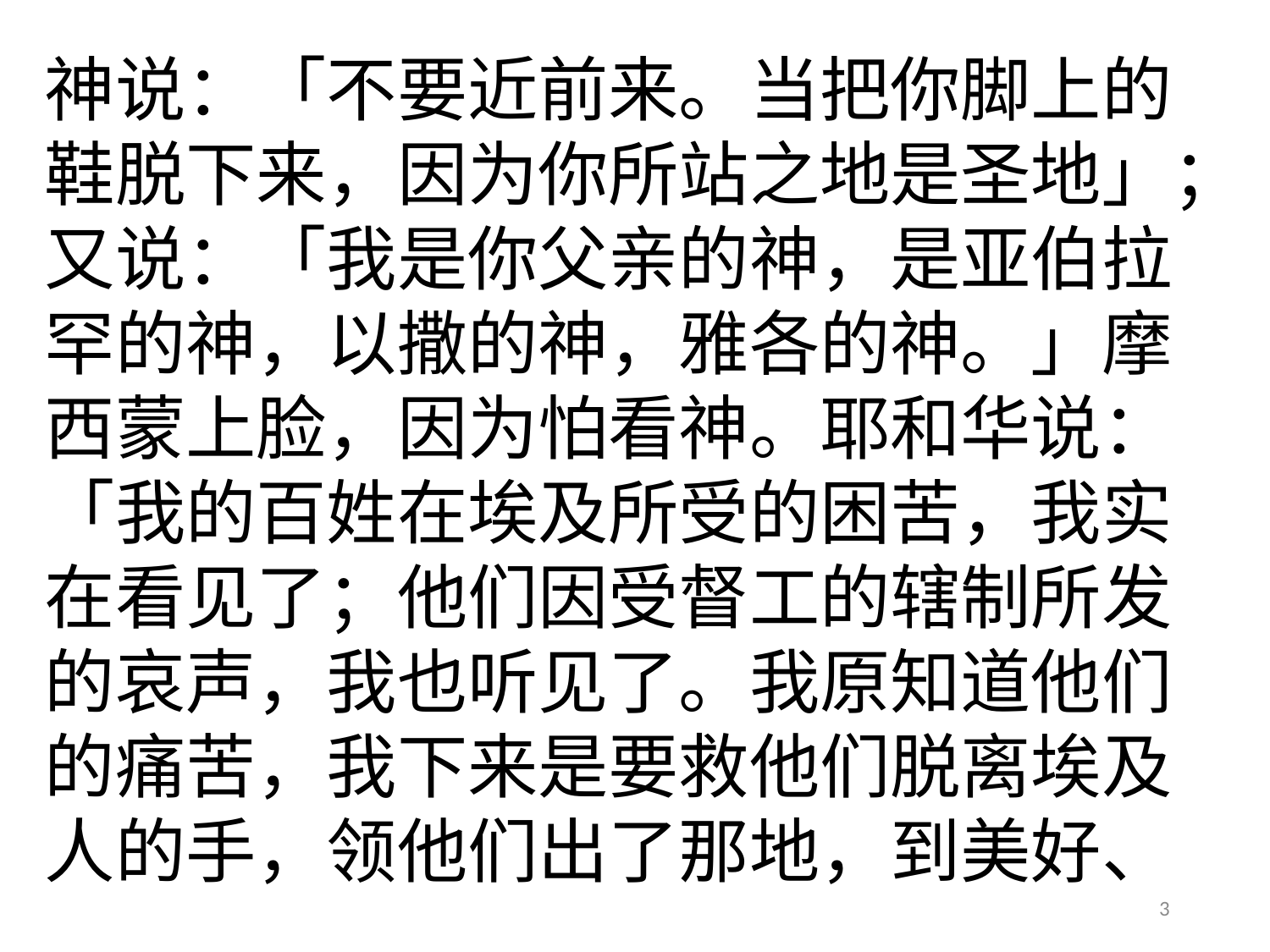

神说：「不要近前来。当把你脚上的鞋脱下来，因为你所站之地是圣地」；又说：「我是你父亲的神，是亚伯拉罕的神，以撒的神，雅各的神。」摩西蒙上脸，因为怕看神。耶和华说：「我的百姓在埃及所受的困苦，我实在看见了；他们因受督工的辖制所发的哀声，我也听见了。我原知道他们的痛苦，我下来是要救他们脱离埃及人的手，领他们出了那地，到美好、
3